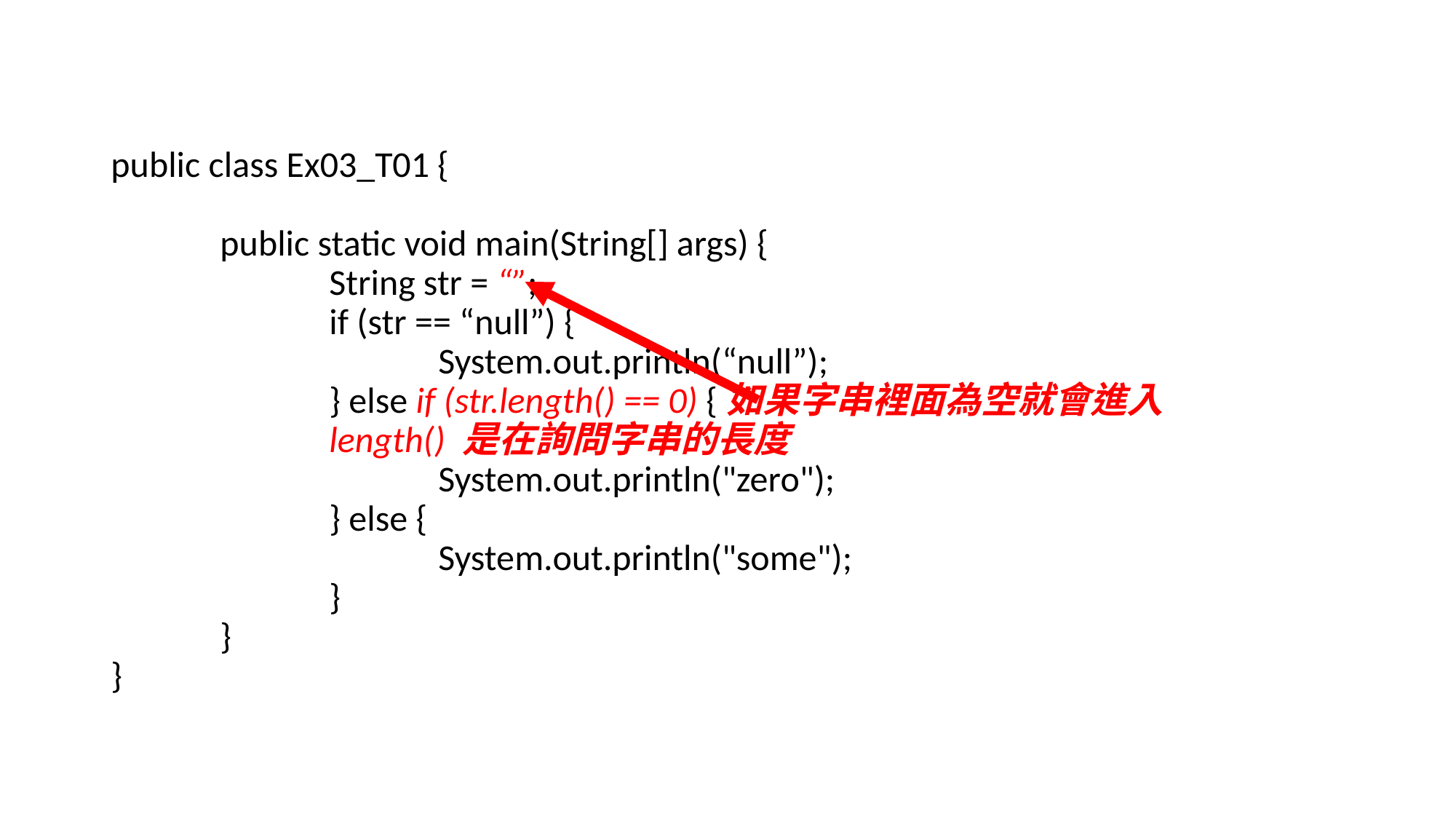

# public class Ex03_T01 { public static void main(String[] args) { String str = “”; if (str == “null”) { System.out.println(“null”); } else if (str.length() == 0) {如果字串裡面為空就會進入 length() 是在詢問字串的長度 System.out.println("zero"); } else { System.out.println("some"); } } }